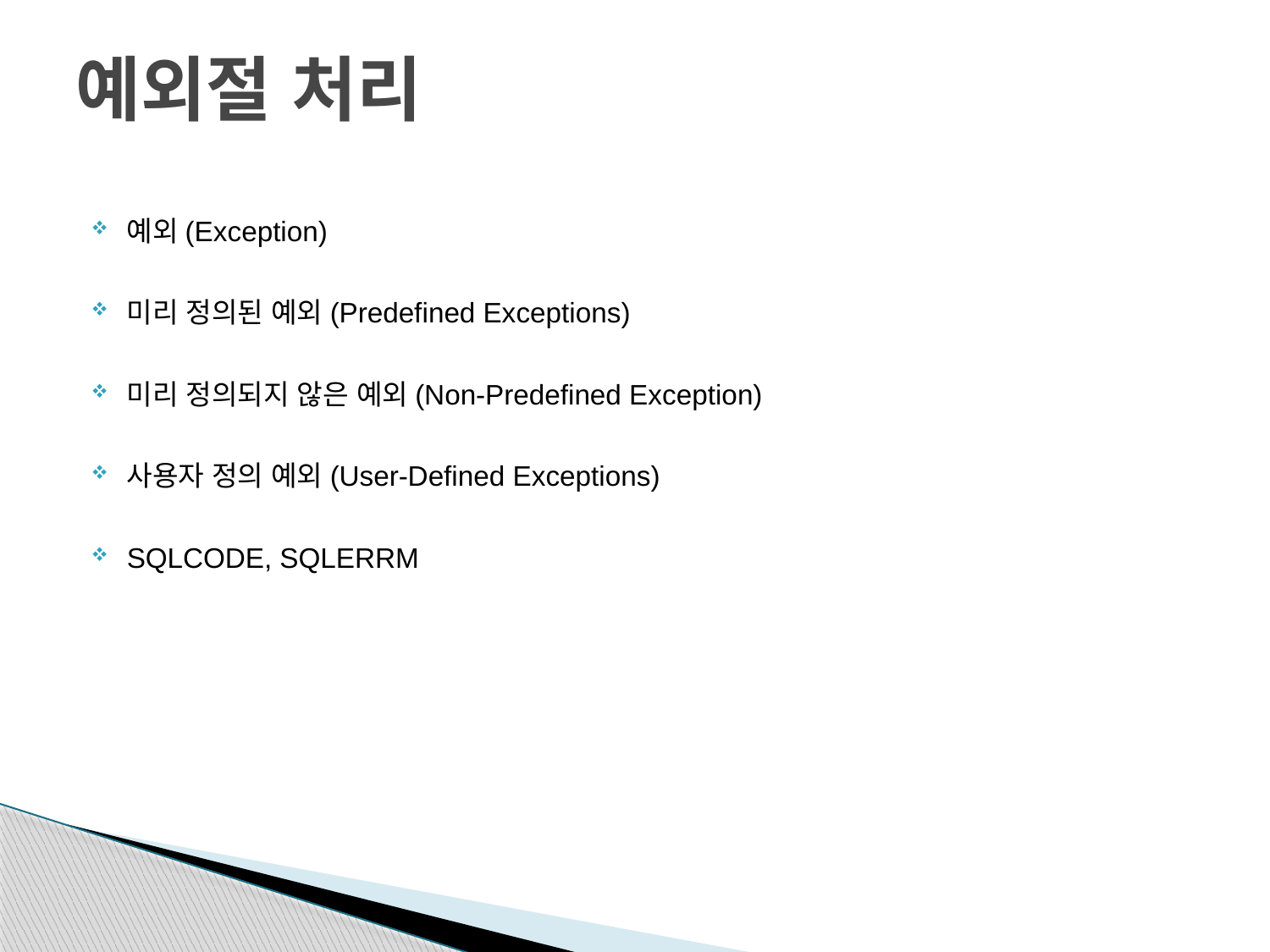

# 예외절 처리

예외(Exception)

미리 정의된 예외(Predefined Exceptions)

미리 정의되지 않은 예외(Non-Predefined Exception)

사용자 정의 예외(User-Defined Exceptions)

SQLCODE, SQLERRM